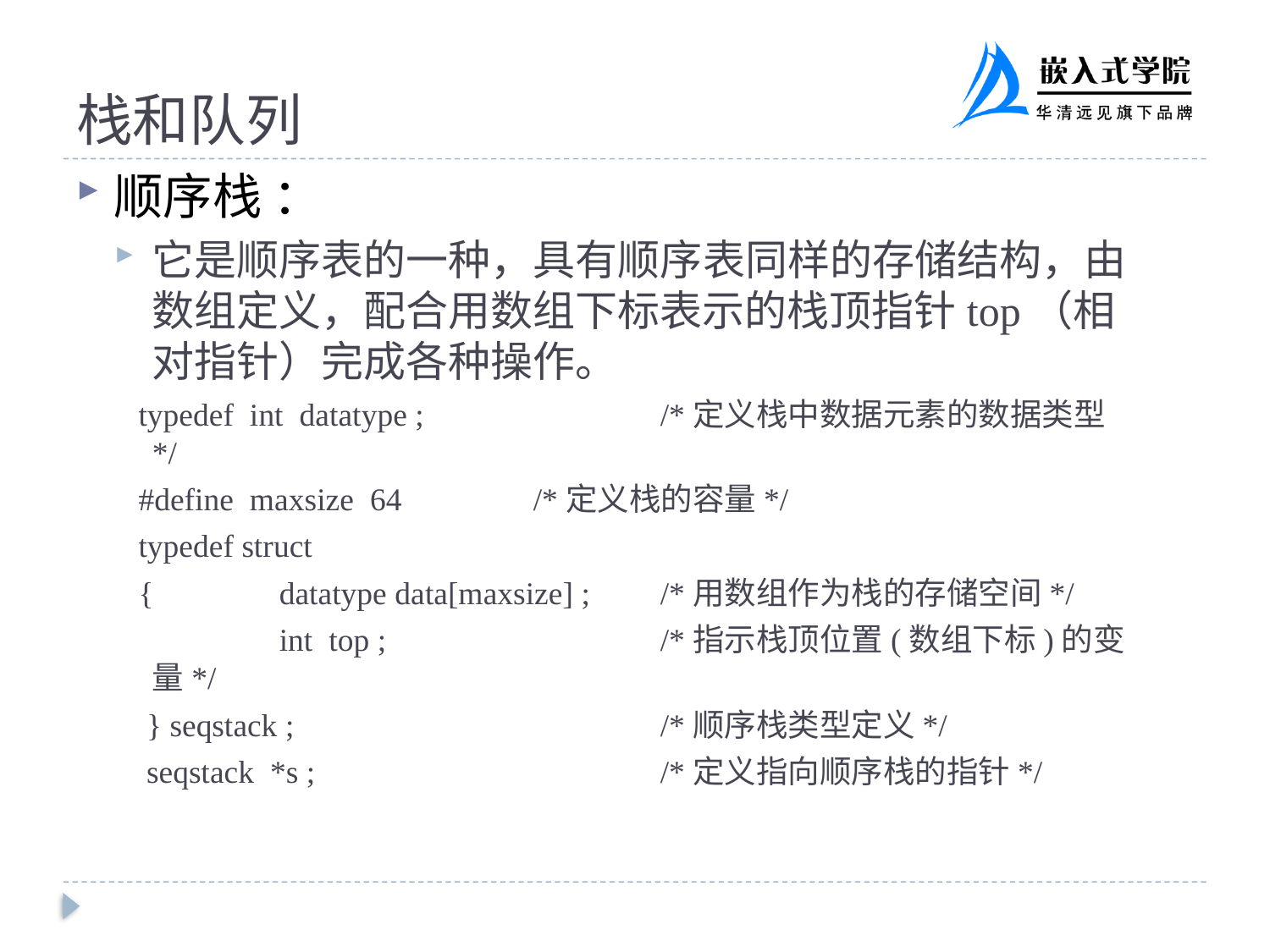

# 栈和队列
顺序栈 ：
它是顺序表的一种，具有顺序表同样的存储结构，由数组定义，配合用数组下标表示的栈顶指针top（相对指针）完成各种操作。
   typedef  int  datatype ;		/*定义栈中数据元素的数据类型*/
   #define  maxsize  64		/*定义栈的容量*/
   typedef struct
   {	datatype data[maxsize] ; 	/*用数组作为栈的存储空间*/
     	int  top ; 			/*指示栈顶位置(数组下标)的变量*/
    } seqstack ; 			/*顺序栈类型定义*/
    seqstack  *s ; 			/*定义指向顺序栈的指针*/
91